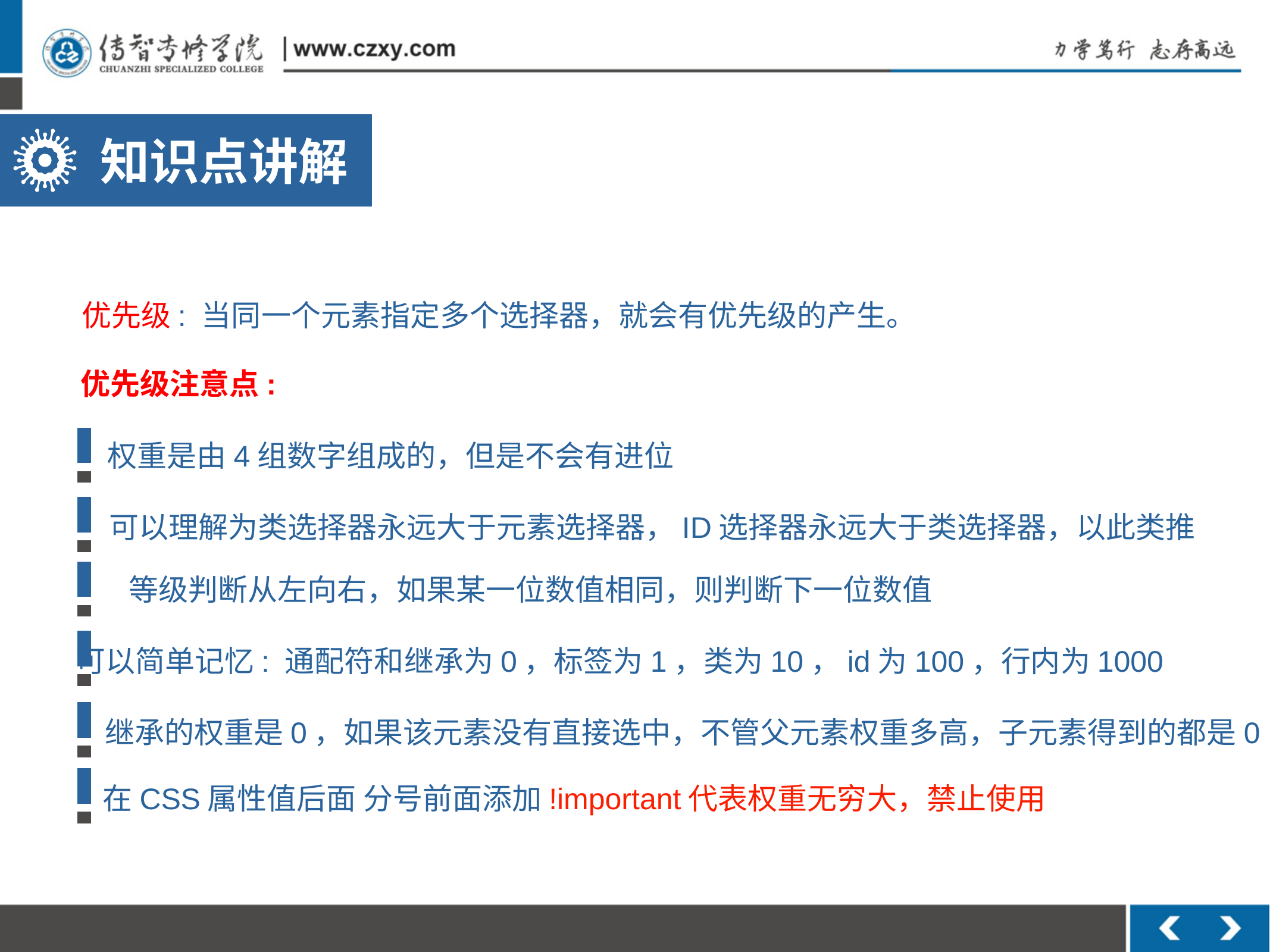

知识点讲解
优先级: 当同一个元素指定多个选择器，就会有优先级的产生。
优先级注意点:

权重是由4组数字组成的，但是不会有进位

可以理解为类选择器永远大于元素选择器，ID选择器永远大于类选择器，以此类推

等级判断从左向右，如果某一位数值相同，则判断下一位数值

可以简单记忆: 通配符和继承为0，标签为1，类为10，id为100，行内为1000

继承的权重是0，如果该元素没有直接选中，不管父元素权重多高，子元素得到的都是0

在CSS属性值后面 分号前面添加!important代表权重无穷大，禁止使用